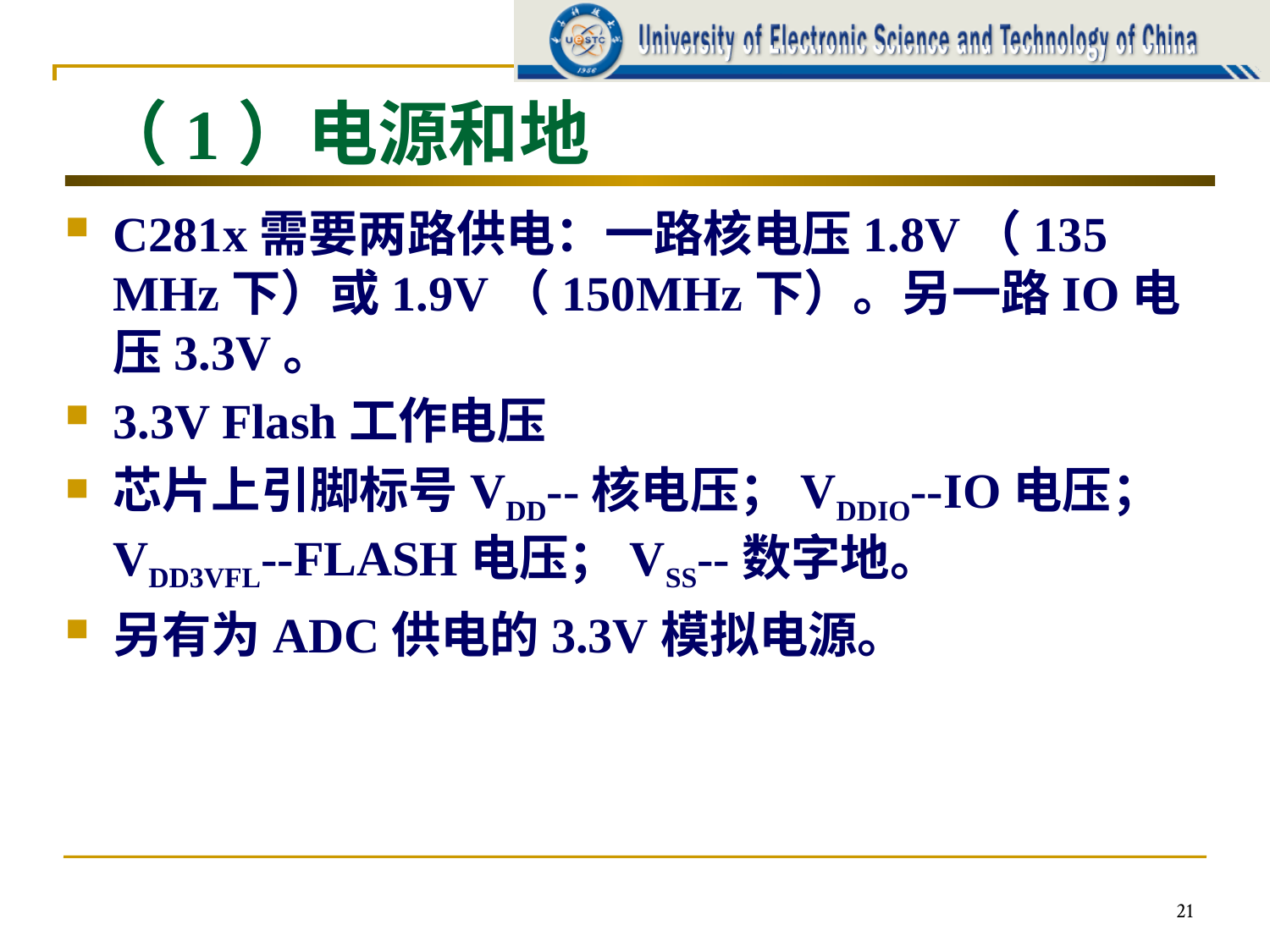

# （1）电源和地
C281x需要两路供电：一路核电压1.8V（135 MHz下）或1.9V（150MHz下）。另一路IO电压3.3V。
3.3V Flash工作电压
芯片上引脚标号VDD--核电压；VDDIO--IO电压；VDD3VFL--FLASH电压；VSS--数字地。
另有为ADC供电的3.3V模拟电源。
21